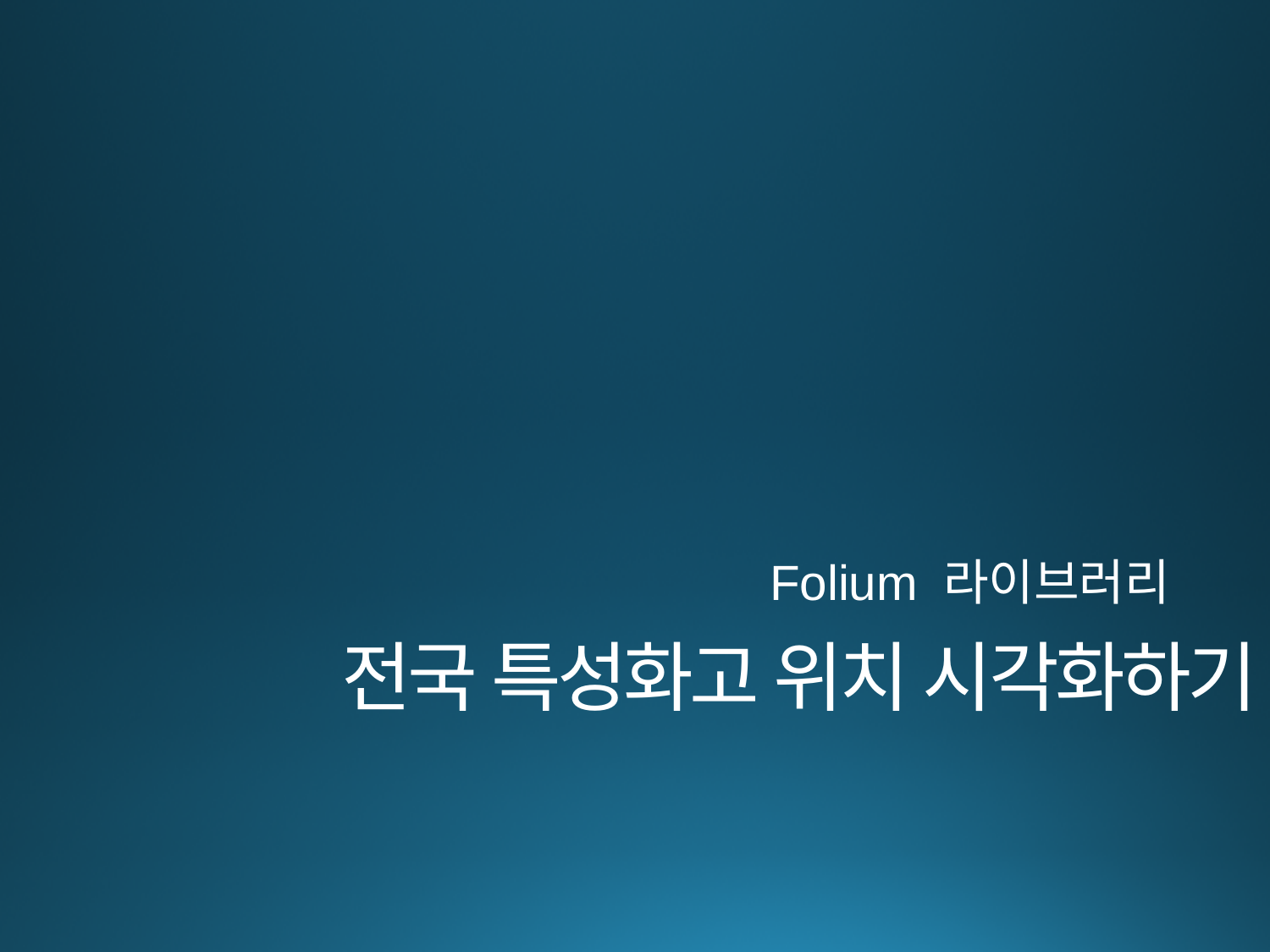

Folium 라이브러리
# 전국 특성화고 위치 시각화하기